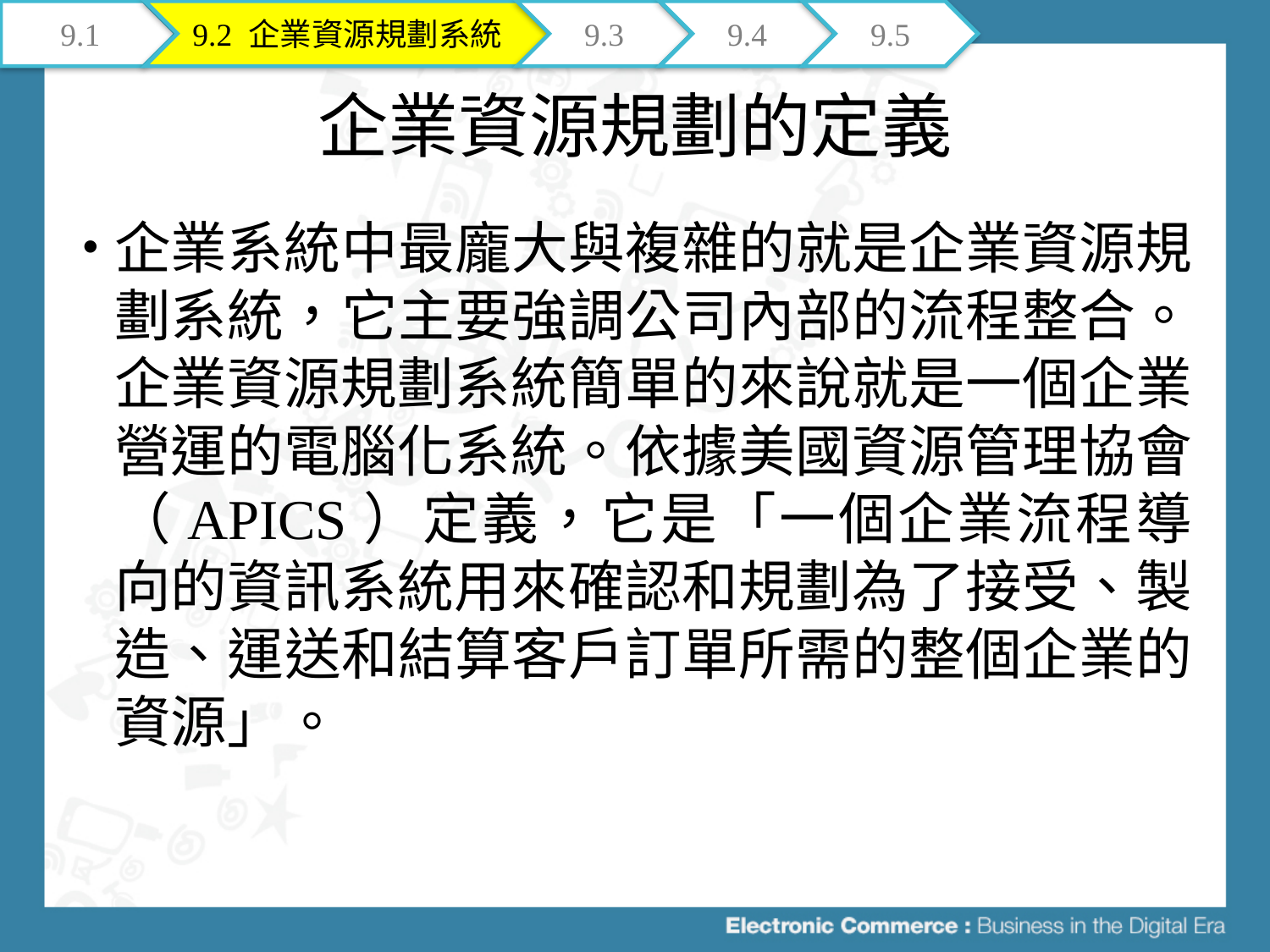

9.1
9.2 企業資源規劃系統
9.3
9.4
9.5
# 企業資源規劃的定義
企業系統中最龐大與複雜的就是企業資源規劃系統，它主要強調公司內部的流程整合。企業資源規劃系統簡單的來說就是一個企業營運的電腦化系統。依據美國資源管理協會（APICS）定義，它是「一個企業流程導向的資訊系統用來確認和規劃為了接受、製造、運送和結算客戶訂單所需的整個企業的資源」。